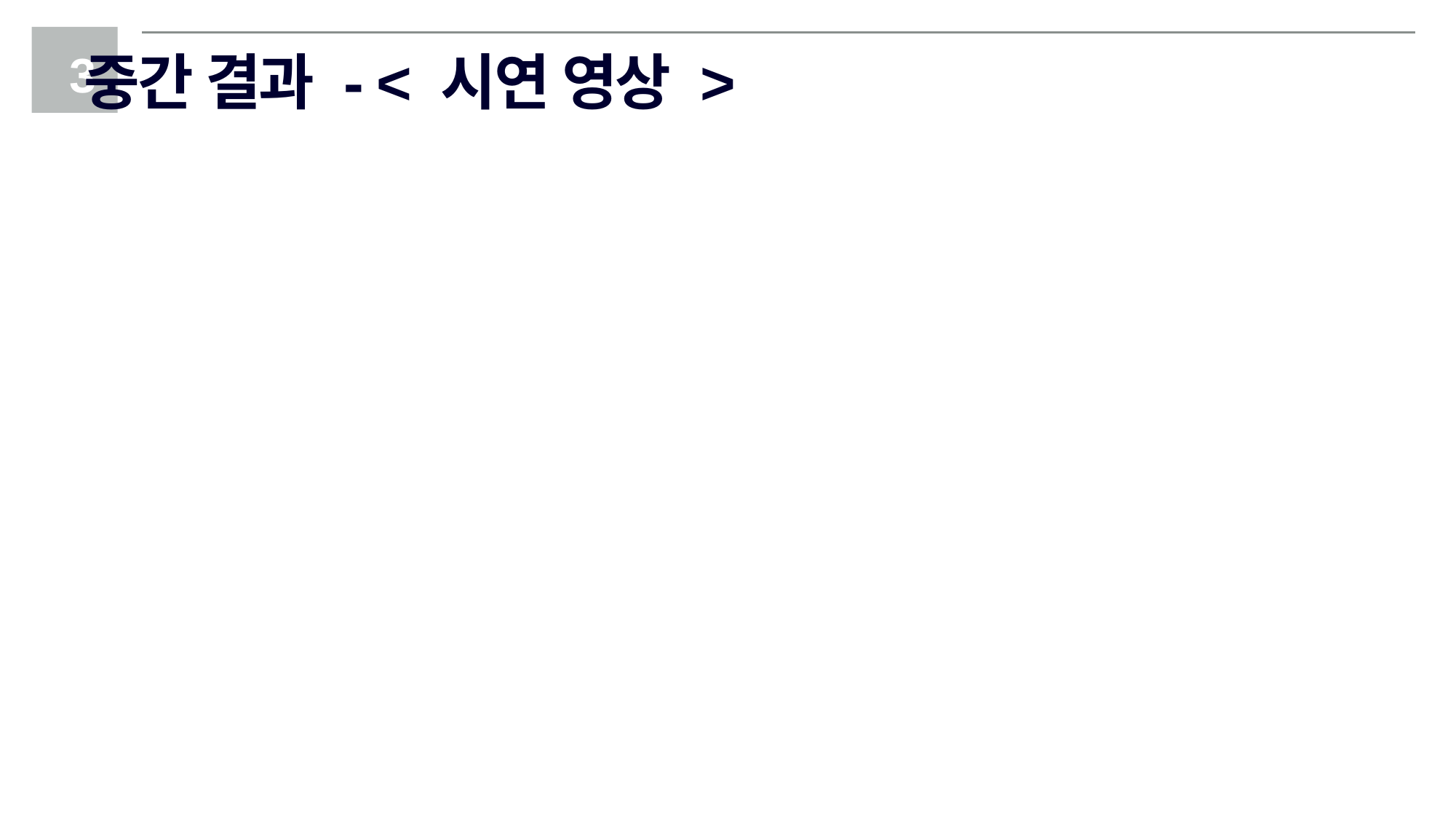

3
중간 결과 - < 시연 영상 >

Copyrightⓒ. Saebyeol Yu. All Rights Reserved.